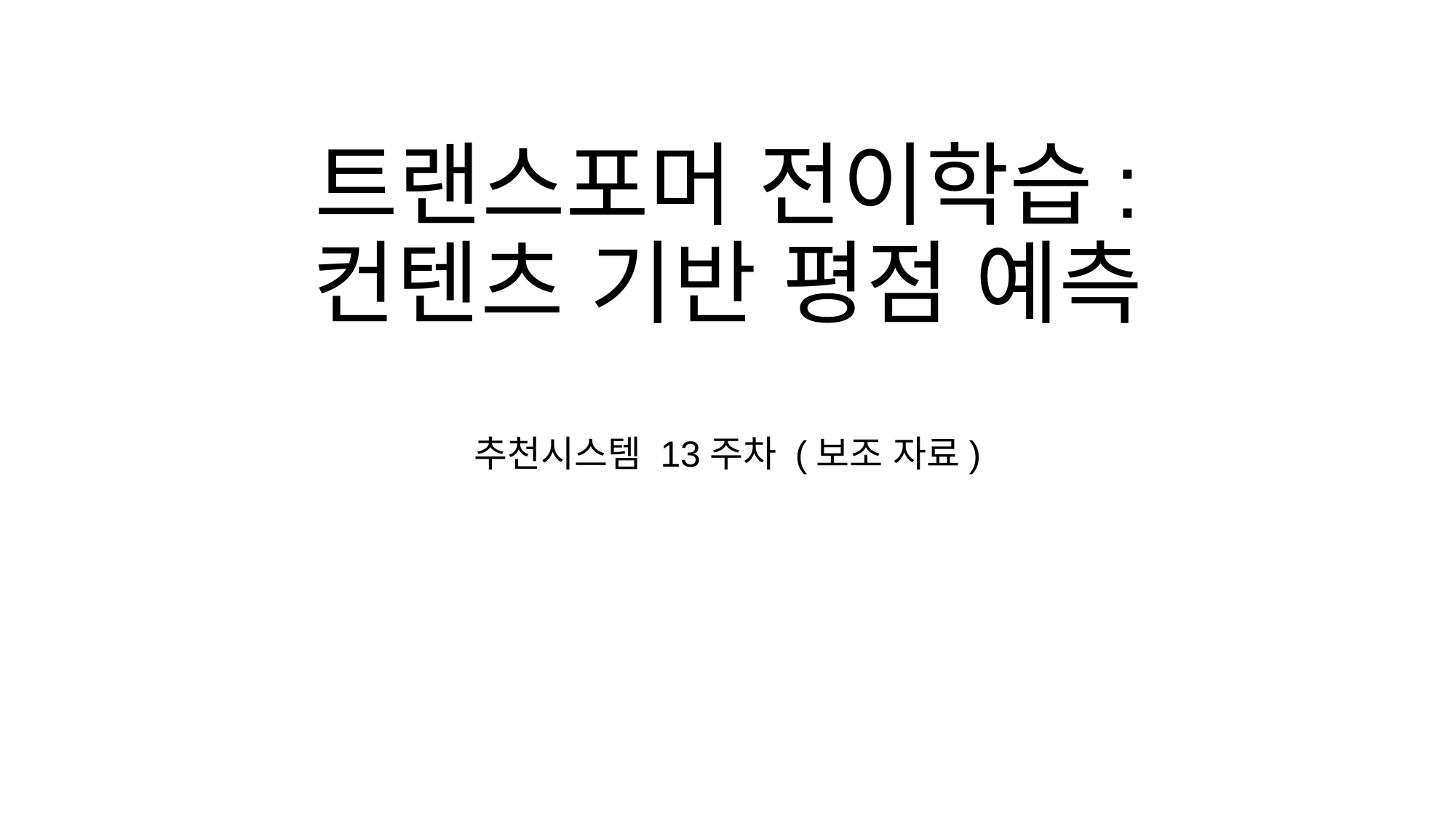

# 트랜스포머 전이학습: 컨텐츠 기반 평점 예측
추천시스템 13주차 (보조 자료)